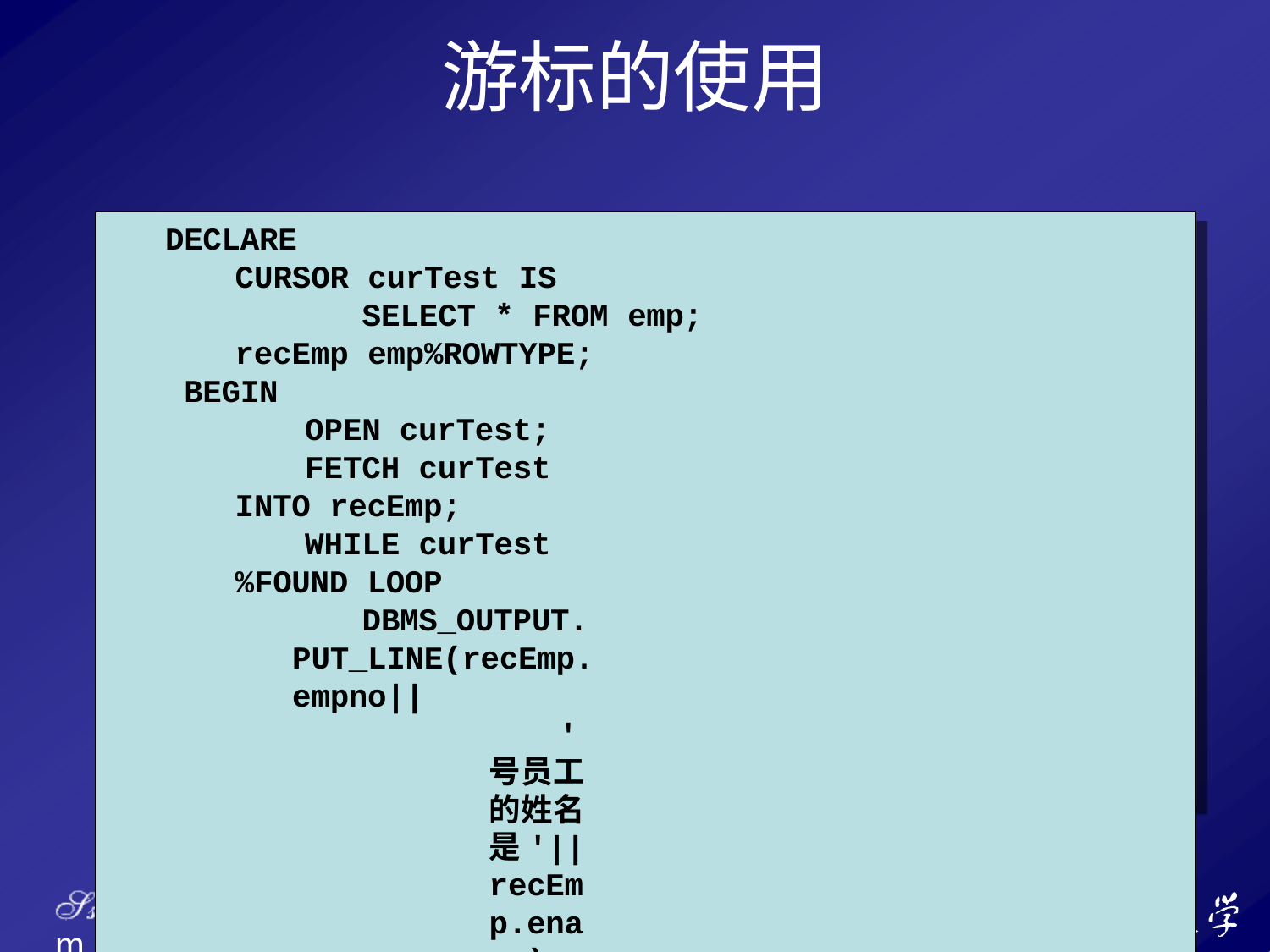

# 游标的使用
DECLARE
CURSOR curTest IS
SELECT * FROM emp;
recEmp emp%ROWTYPE;  BEGIN
OPEN curTest;
FETCH curTest INTO recEmp;
WHILE curTest%FOUND LOOP
DBMS_OUTPUT.PUT_LINE(recEmp.empno||
'号员工的姓名是'||recEmp.ename);
FETCH curTest INTO recEmp;  END LOOP;
CLOSE curTest;
END;
/

Ssm